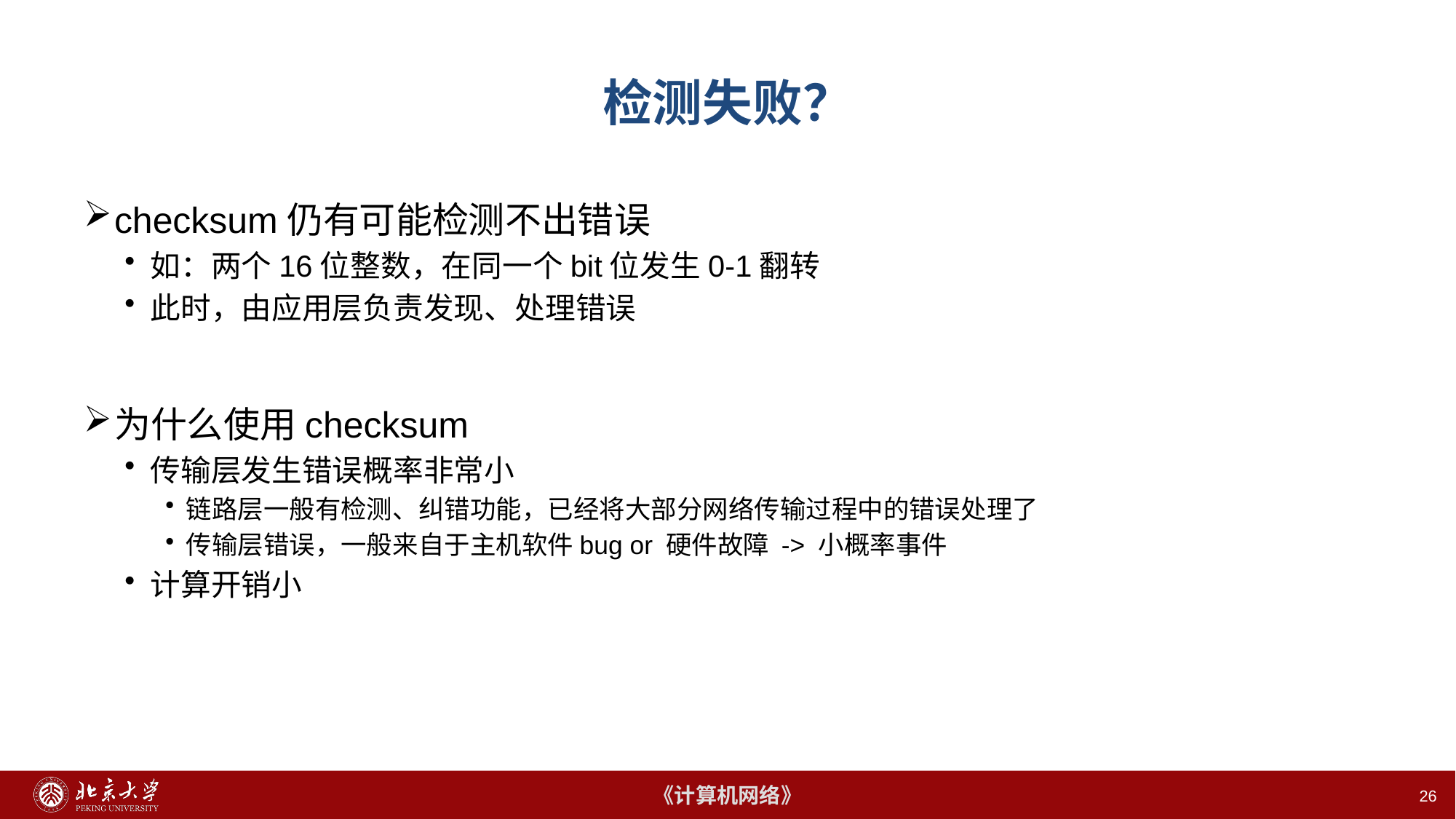

# 检测失败？
checksum仍有可能检测不出错误
如：两个16位整数，在同一个bit位发生0-1翻转
此时，由应用层负责发现、处理错误

为什么使用checksum
传输层发生错误概率非常小
链路层一般有检测、纠错功能，已经将大部分网络传输过程中的错误处理了
传输层错误，一般来自于主机软件bug or 硬件故障 -> 小概率事件
计算开销小
26